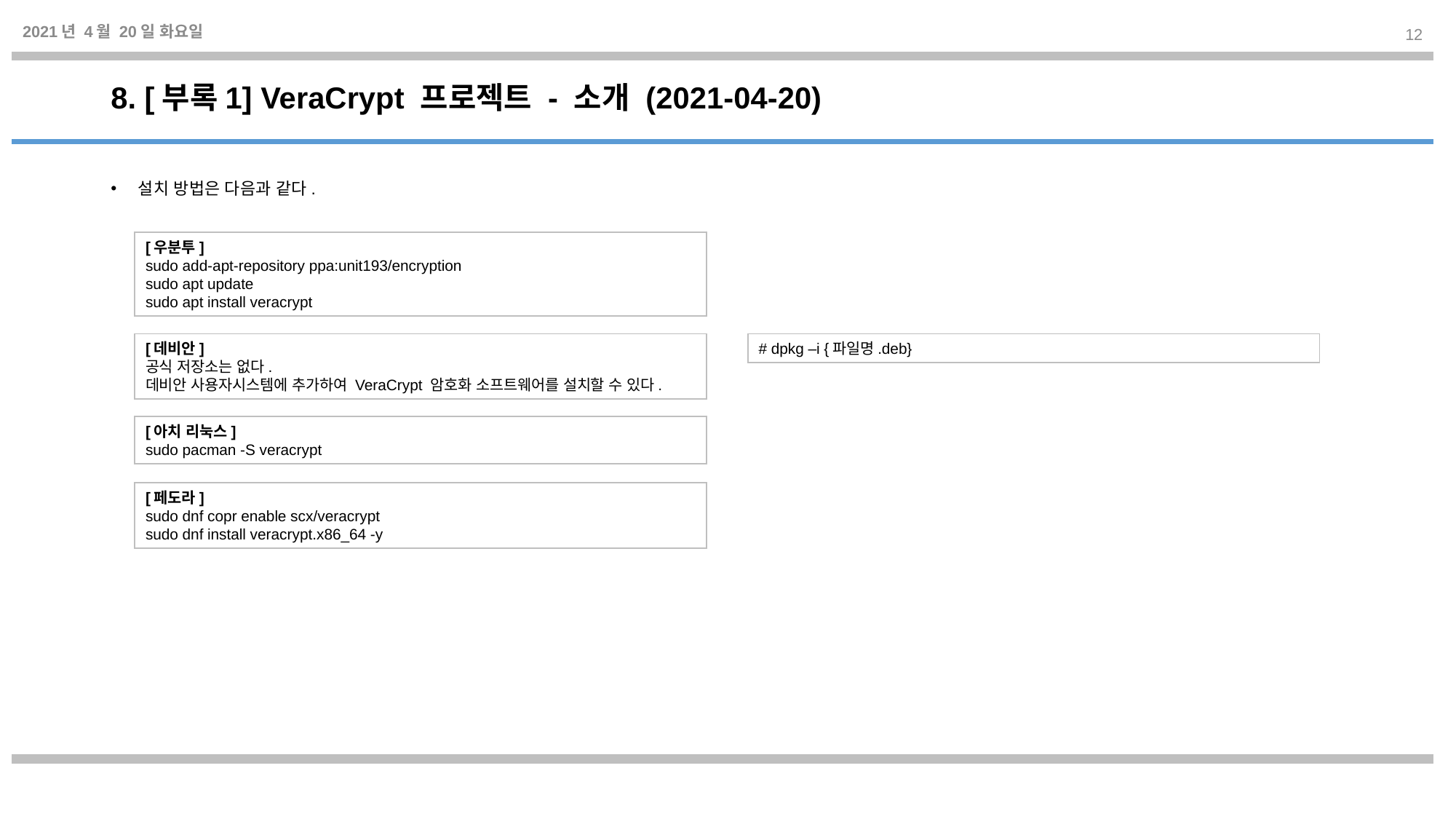

2021년 4월 20일 화요일
12
# 8. [부록1] VeraCrypt 프로젝트 - 소개 (2021-04-20)
설치 방법은 다음과 같다.
[우분투]
sudo add-apt-repository ppa:unit193/encryption
sudo apt update
sudo apt install veracrypt
[데비안]
공식 저장소는 없다.
데비안 사용자시스템에 추가하여 VeraCrypt 암호화 소프트웨어를 설치할 수 있다.
# dpkg –i {파일명.deb}
[아치 리눅스]
sudo pacman -S veracrypt
[페도라]
sudo dnf copr enable scx/veracrypt
sudo dnf install veracrypt.x86_64 -y